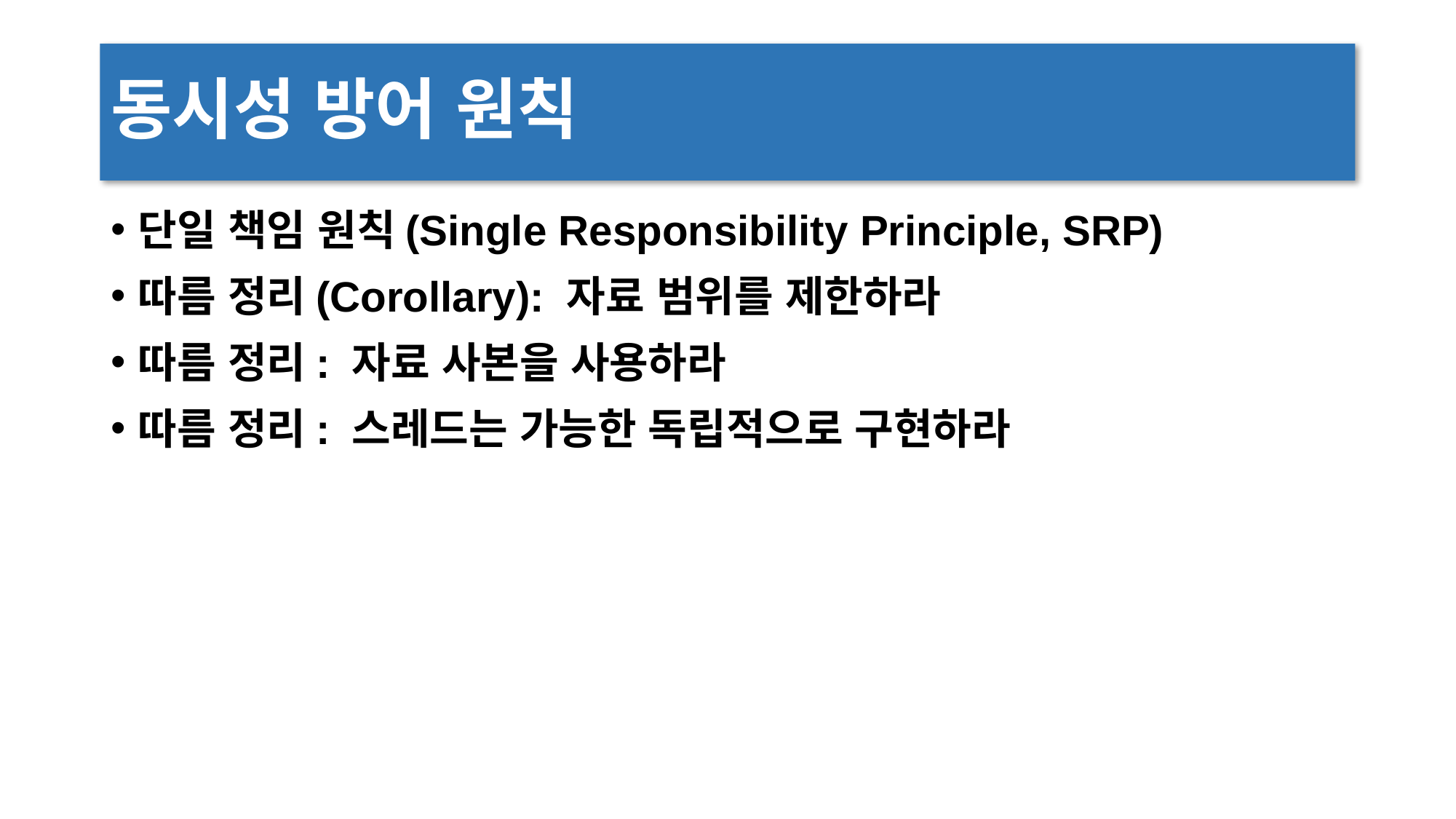

# 동시성 방어 원칙
단일 책임 원칙(Single Responsibility Principle, SRP)
따름 정리(Corollary): 자료 범위를 제한하라
따름 정리: 자료 사본을 사용하라
따름 정리: 스레드는 가능한 독립적으로 구현하라